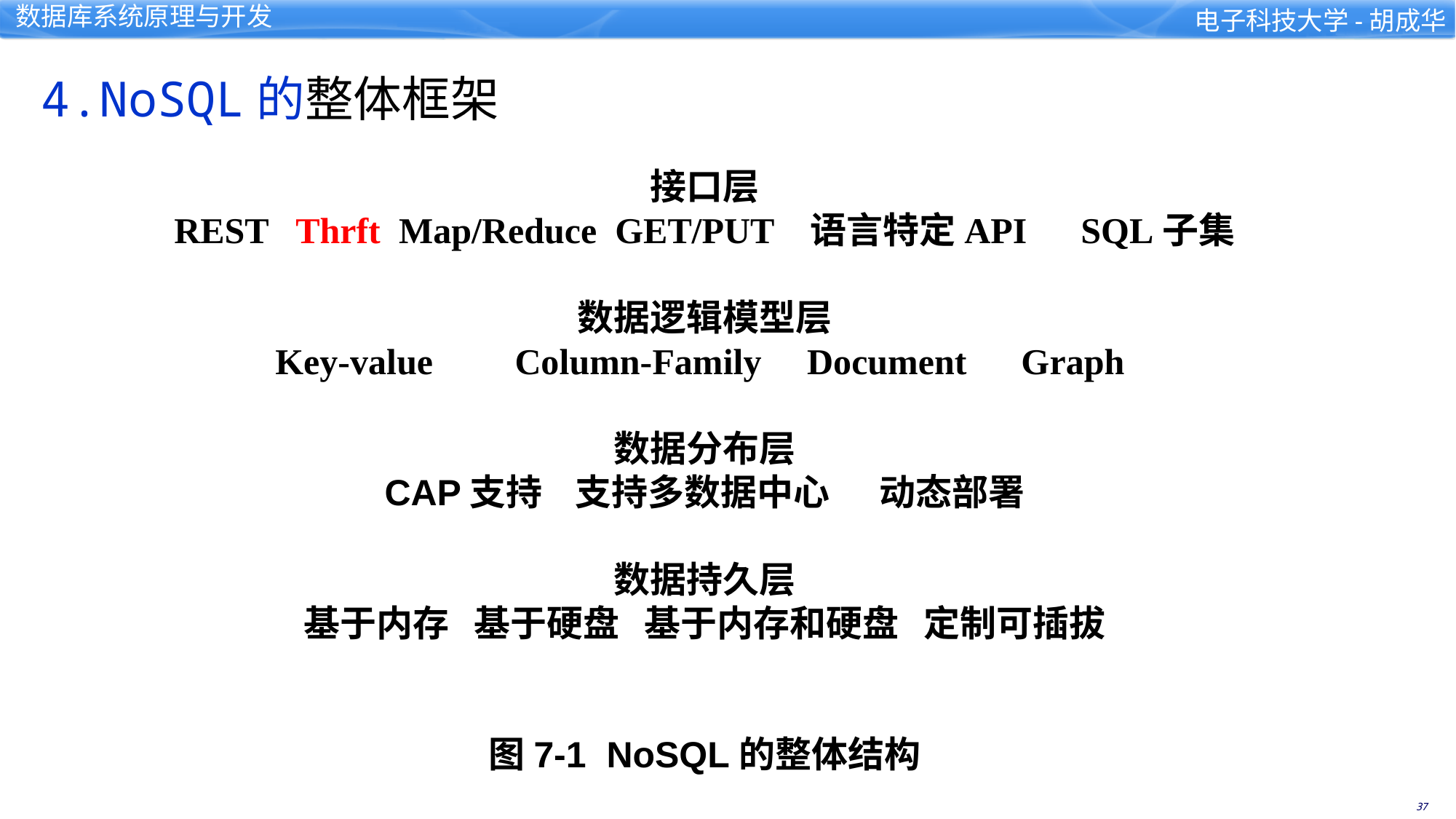

4.NoSQL的整体框架
接口层
REST   Thrft  Map/Reduce  GET/PUT   语言特定API　SQL子集

数据逻辑模型层
Key-value         Column-Family     Document      Graph

数据分布层
CAP支持    支持多数据中心      动态部署

数据持久层
基于内存   基于硬盘   基于内存和硬盘   定制可插拔

图7-1  NoSQL的整体结构